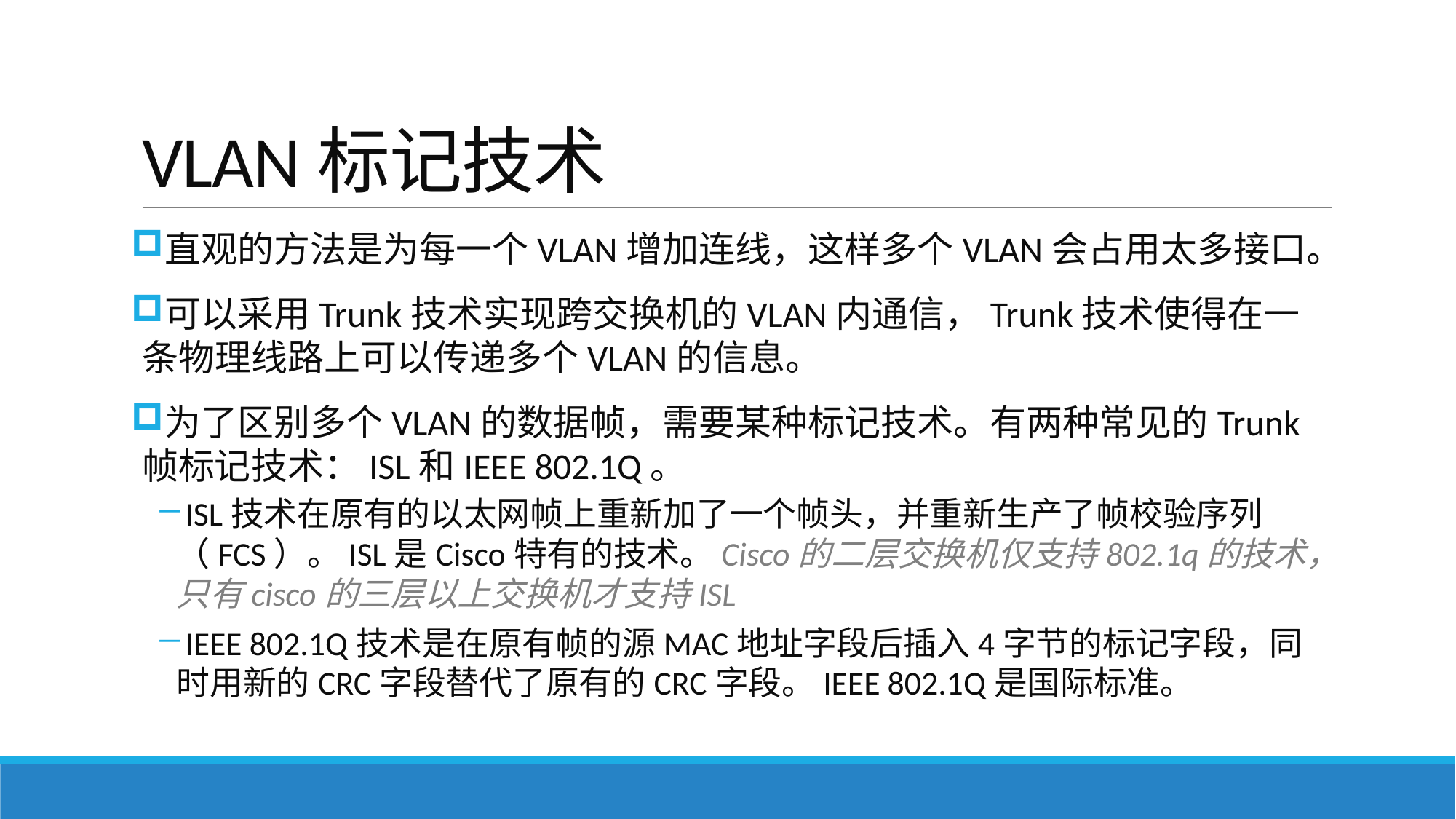

# VLAN标记技术
直观的方法是为每一个VLAN增加连线，这样多个VLAN会占用太多接口。
可以采用Trunk技术实现跨交换机的VLAN内通信，Trunk技术使得在一条物理线路上可以传递多个VLAN的信息。
为了区别多个VLAN的数据帧，需要某种标记技术。有两种常见的Trunk帧标记技术：ISL和IEEE 802.1Q。
ISL技术在原有的以太网帧上重新加了一个帧头，并重新生产了帧校验序列（FCS）。ISL是Cisco特有的技术。Cisco的二层交换机仅支持802.1q的技术，只有cisco的三层以上交换机才支持ISL
IEEE 802.1Q技术是在原有帧的源MAC地址字段后插入4字节的标记字段，同时用新的CRC字段替代了原有的CRC字段。IEEE 802.1Q是国际标准。